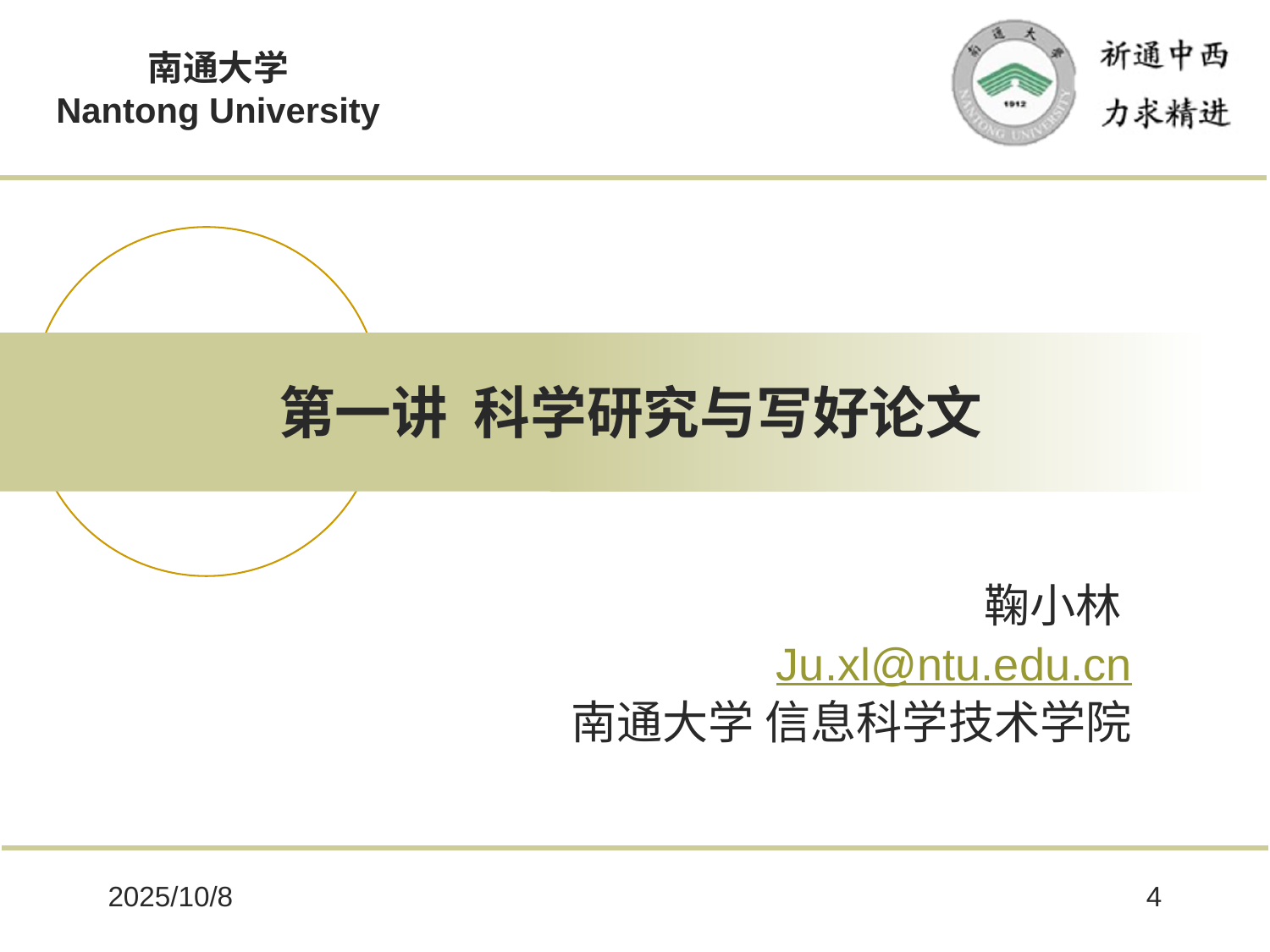

# 第一讲  科学研究与写好论文
鞠小林
Ju.xl@ntu.edu.cn
南通大学 信息科学技术学院

2025/10/8
4